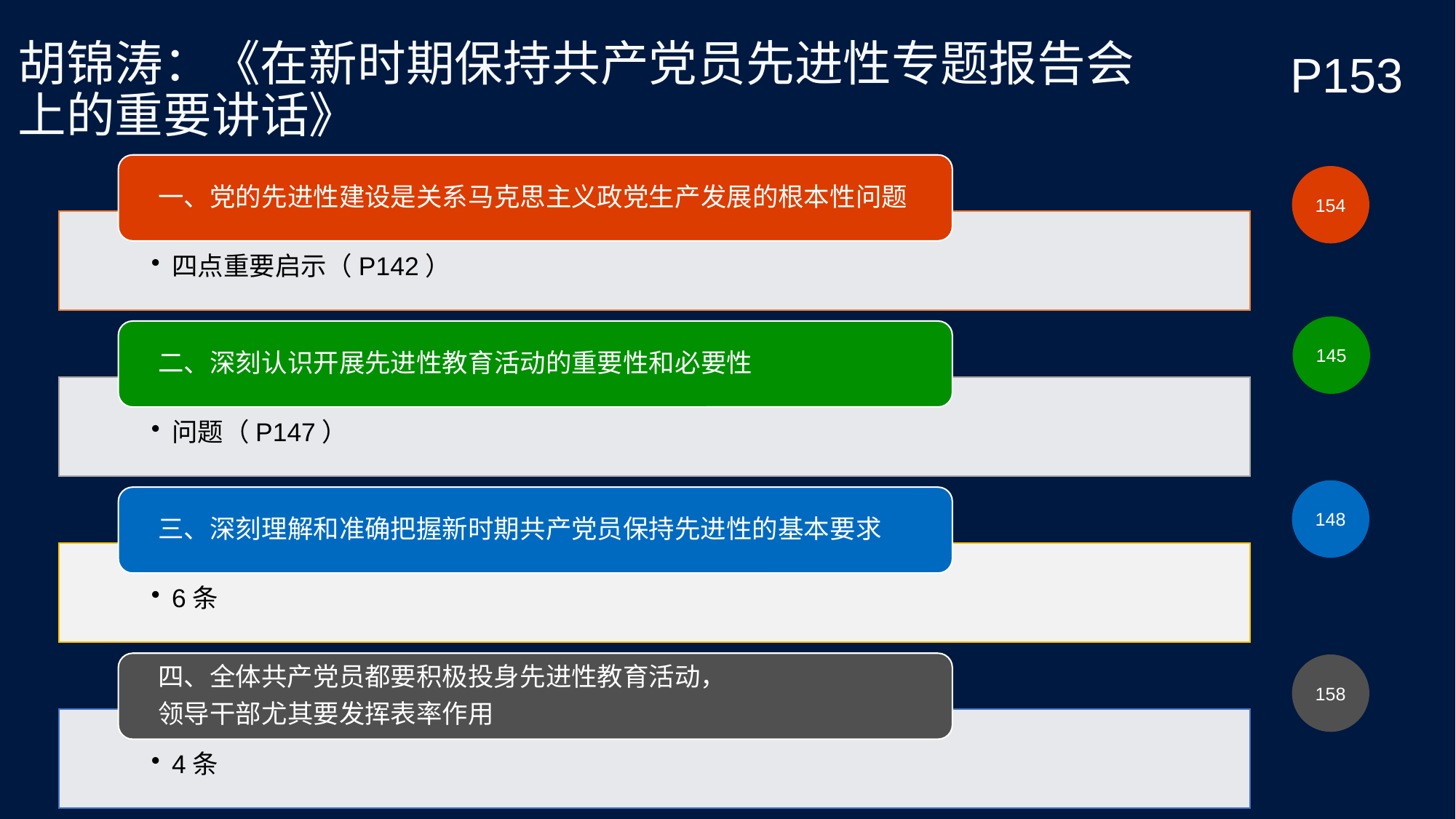

胡锦涛：《在新时期保持共产党员先进性专题报告会上的重要讲话》
P153
四点重要启示（P142）
一、党的先进性建设是关系马克思主义政党生产发展的根本性问题
问题（P147）
二、深刻认识开展先进性教育活动的重要性和必要性
6条
三、深刻理解和准确把握新时期共产党员保持先进性的基本要求
4条
四、全体共产党员都要积极投身先进性教育活动，
领导干部尤其要发挥表率作用
154
145
148
158